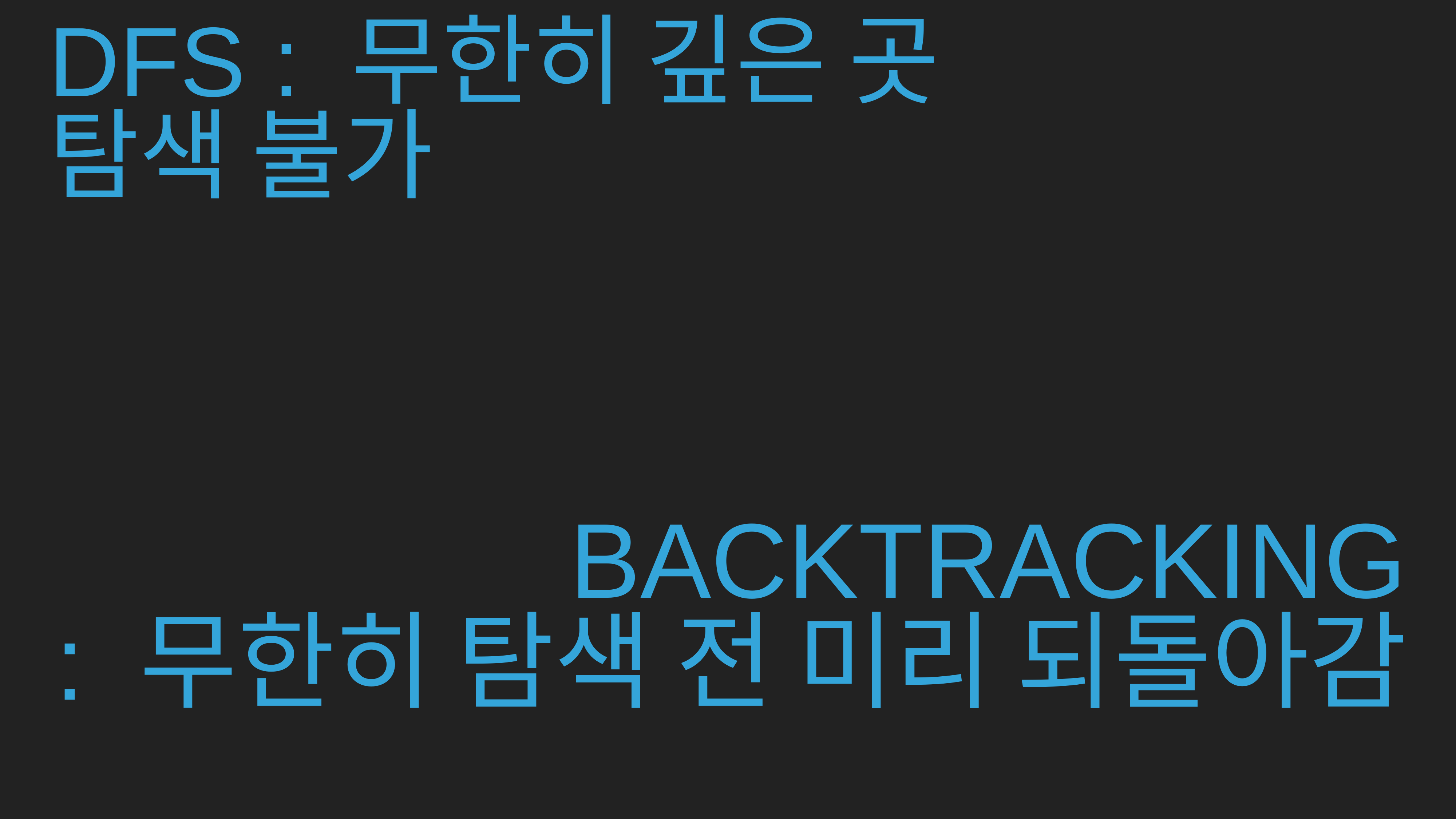

# Dfs : 무한히 깊은 곳
탐색 불가
Backtracking
: 무한히 탐색 전 미리 되돌아감